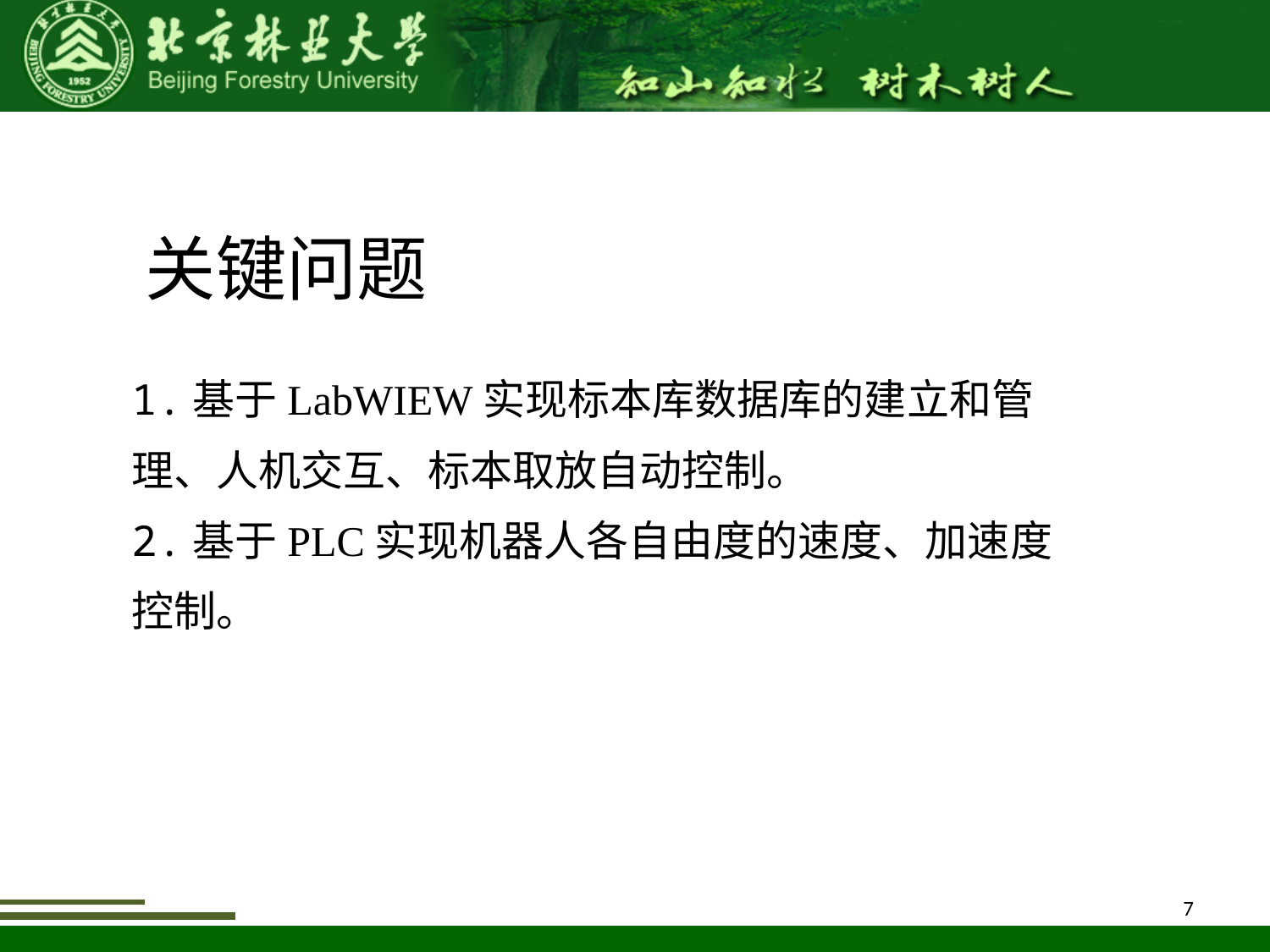

关键问题
1.基于LabWIEW实现标本库数据库的建立和管理、人机交互、标本取放自动控制。
2.基于PLC实现机器人各自由度的速度、加速度控制。

7